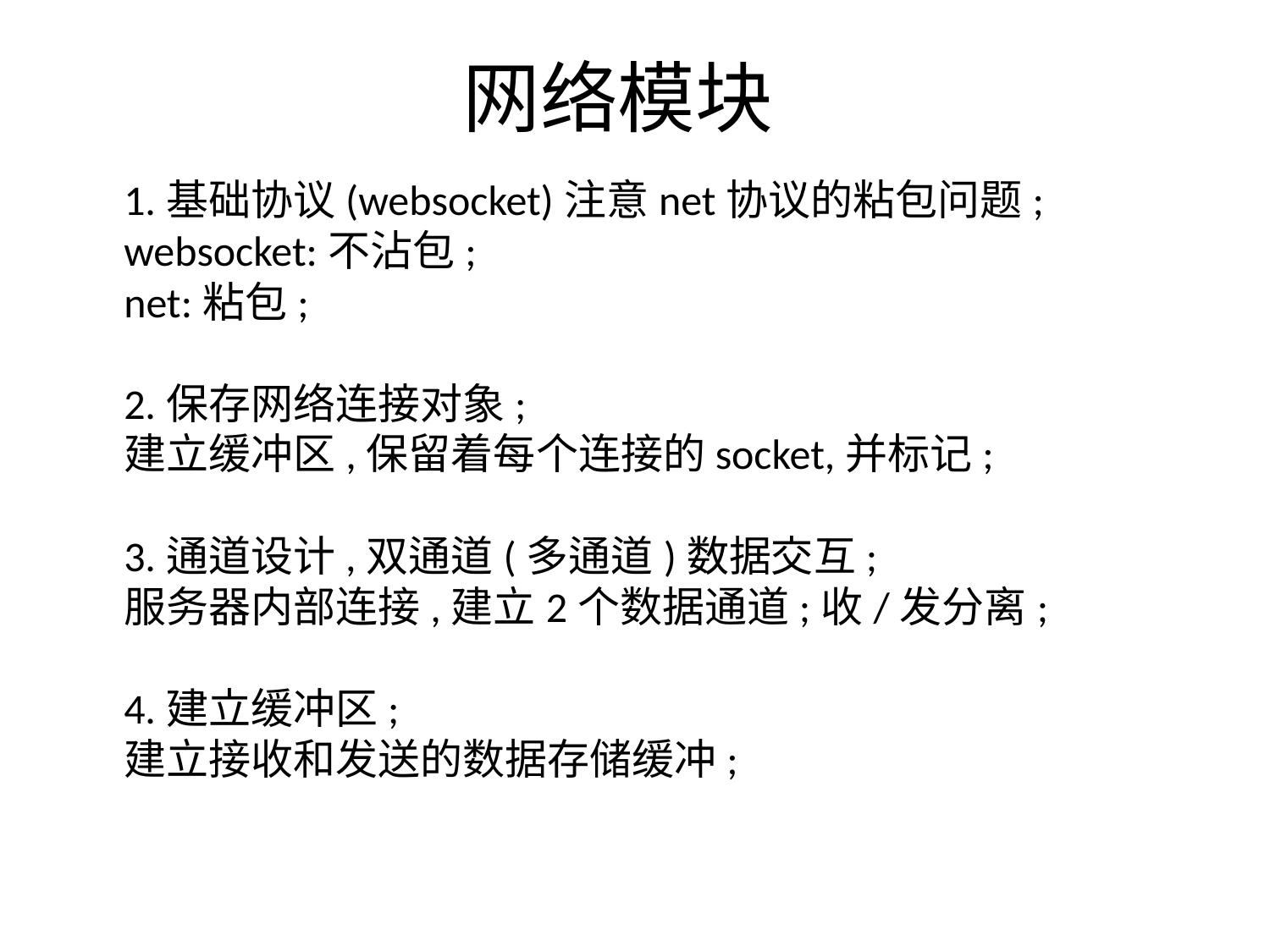

# 网络模块
1.基础协议(websocket)注意net协议的粘包问题;
websocket:不沾包;
net:粘包;

2.保存网络连接对象;
建立缓冲区,保留着每个连接的socket,并标记;

3.通道设计,双通道(多通道)数据交互;
服务器内部连接,建立2个数据通道;收/发分离;

4.建立缓冲区;
建立接收和发送的数据存储缓冲;